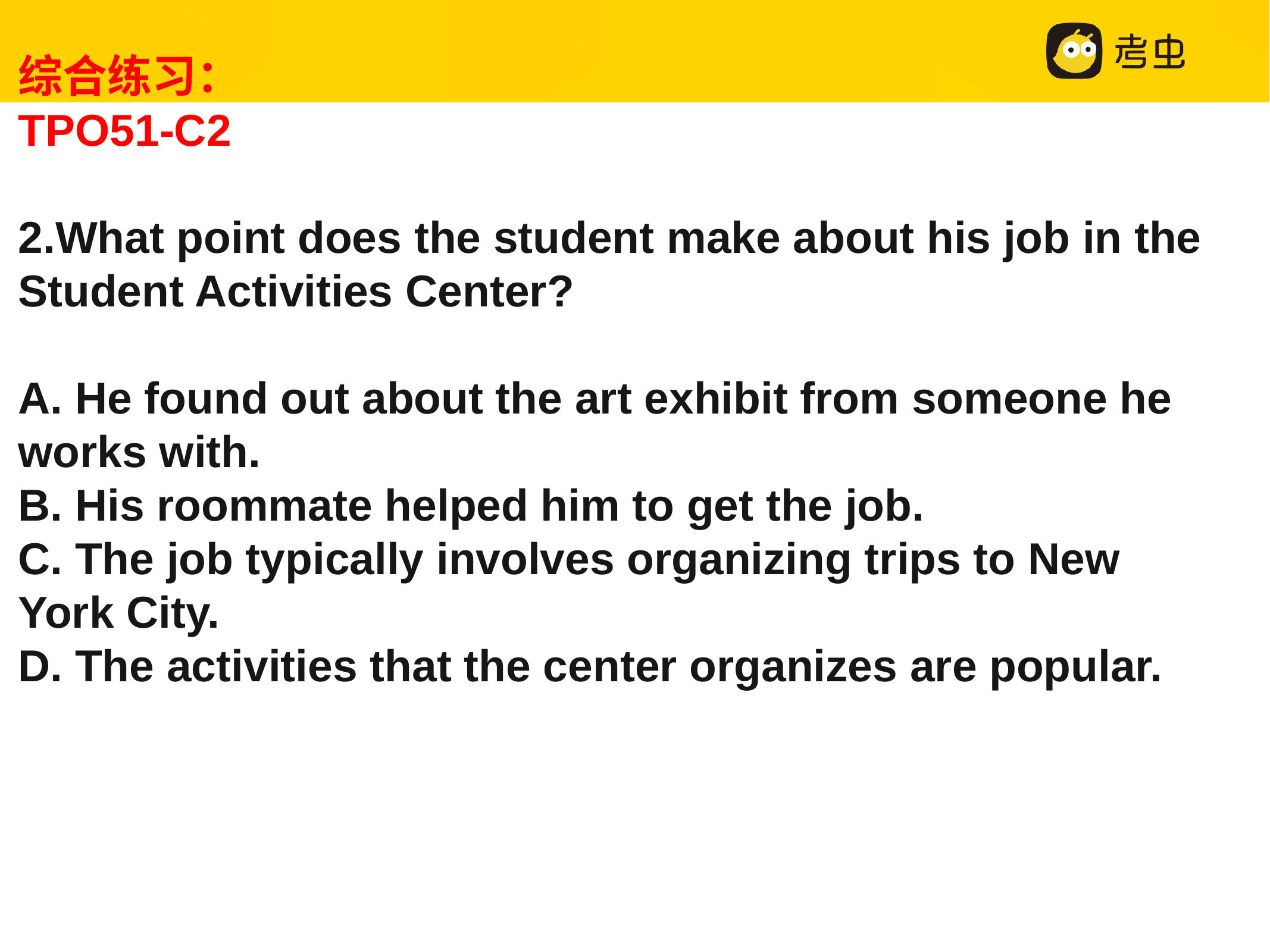

综合练习：
TPO51-C2

2.What point does the student make about his job in the Student Activities Center?

A. He found out about the art exhibit from someone he works with.
B. His roommate helped him to get the job.
C. The job typically involves organizing trips to New York City.
D. The activities that the center organizes are popular.